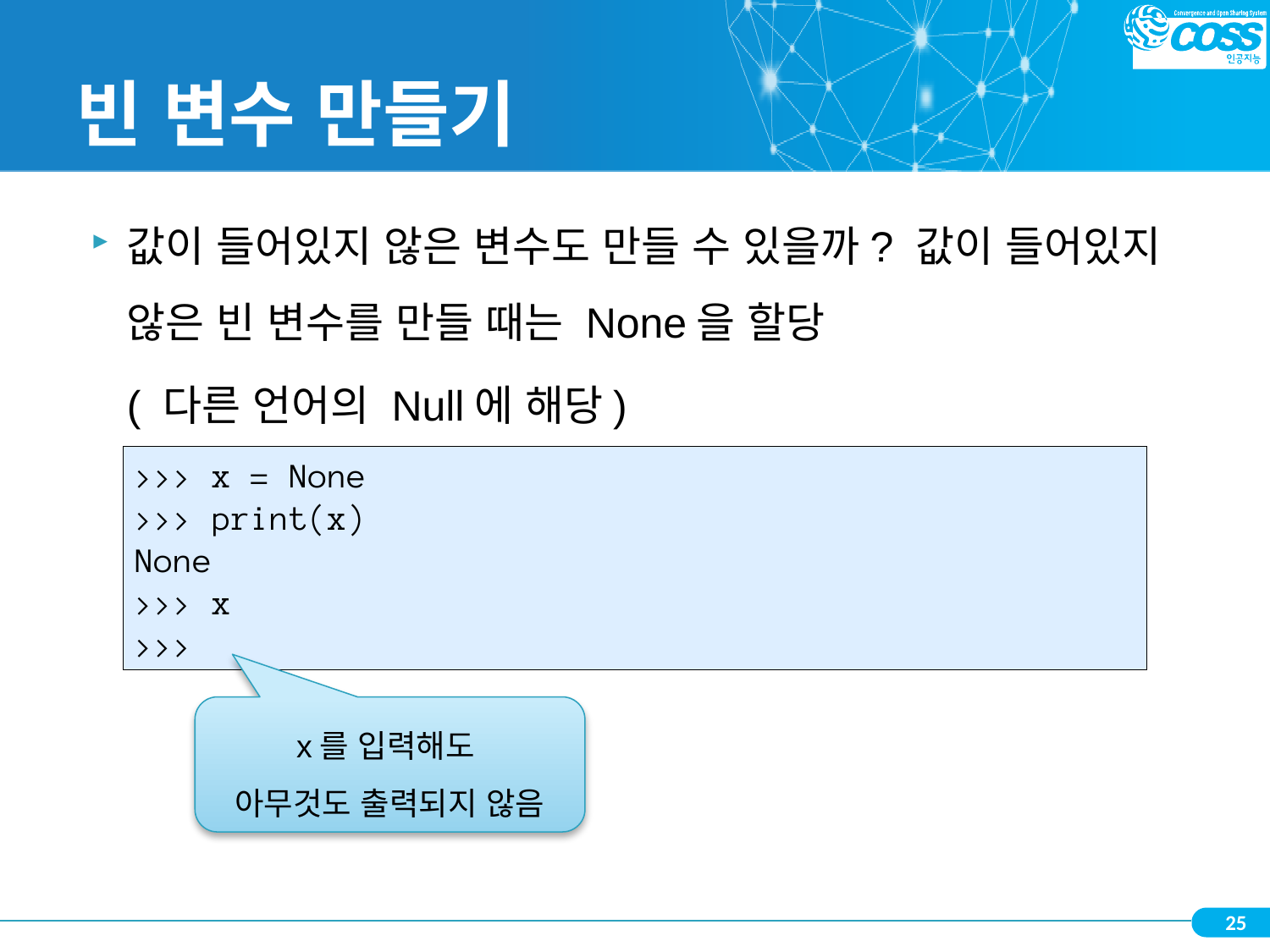

# 빈 변수 만들기
값이 들어있지 않은 변수도 만들 수 있을까? 값이 들어있지 않은 빈 변수를 만들 때는 None을 할당
   ( 다른 언어의 Null에 해당)

>>> x = None
>>> print(x)
None
>>> x
>>>
x를 입력해도
아무것도 출력되지 않음